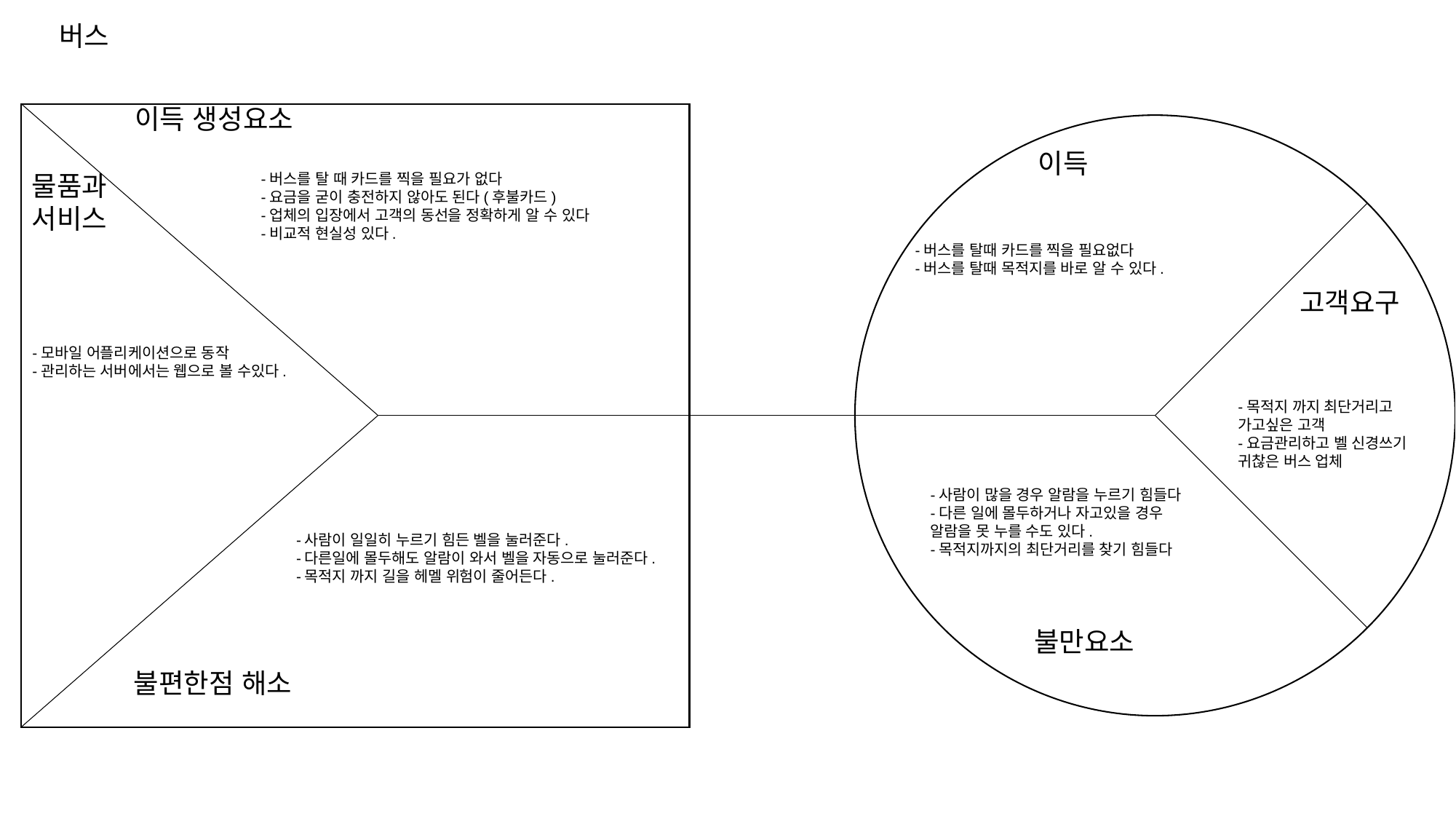

버스
이득 생성요소

이득
물품과
서비스
-버스를 탈 때 카드를 찍을 필요가 없다
-요금을 굳이 충전하지 않아도 된다(후불카드)
-업체의 입장에서 고객의 동선을 정확하게 알 수 있다
-비교적 현실성 있다.
-버스를 탈때 카드를 찍을 필요없다
-버스를 탈때 목적지를 바로 알 수 있다.
고객요구
-모바일 어플리케이션으로 동작
-관리하는 서버에서는 웹으로 볼 수있다.
-목적지 까지 최단거리고 가고싶은 고객
-요금관리하고 벨 신경쓰기 귀찮은 버스 업체
-사람이 많을 경우 알람을 누르기 힘들다
-다른 일에 몰두하거나 자고있을 경우 알람을 못 누를 수도 있다.
-목적지까지의 최단거리를 찾기 힘들다
-사람이 일일히 누르기 힘든 벨을 눌러준다.
-다른일에 몰두해도 알람이 와서 벨을 자동으로 눌러준다.
-목적지 까지 길을 헤멜 위험이 줄어든다.
불만요소
불편한점 해소